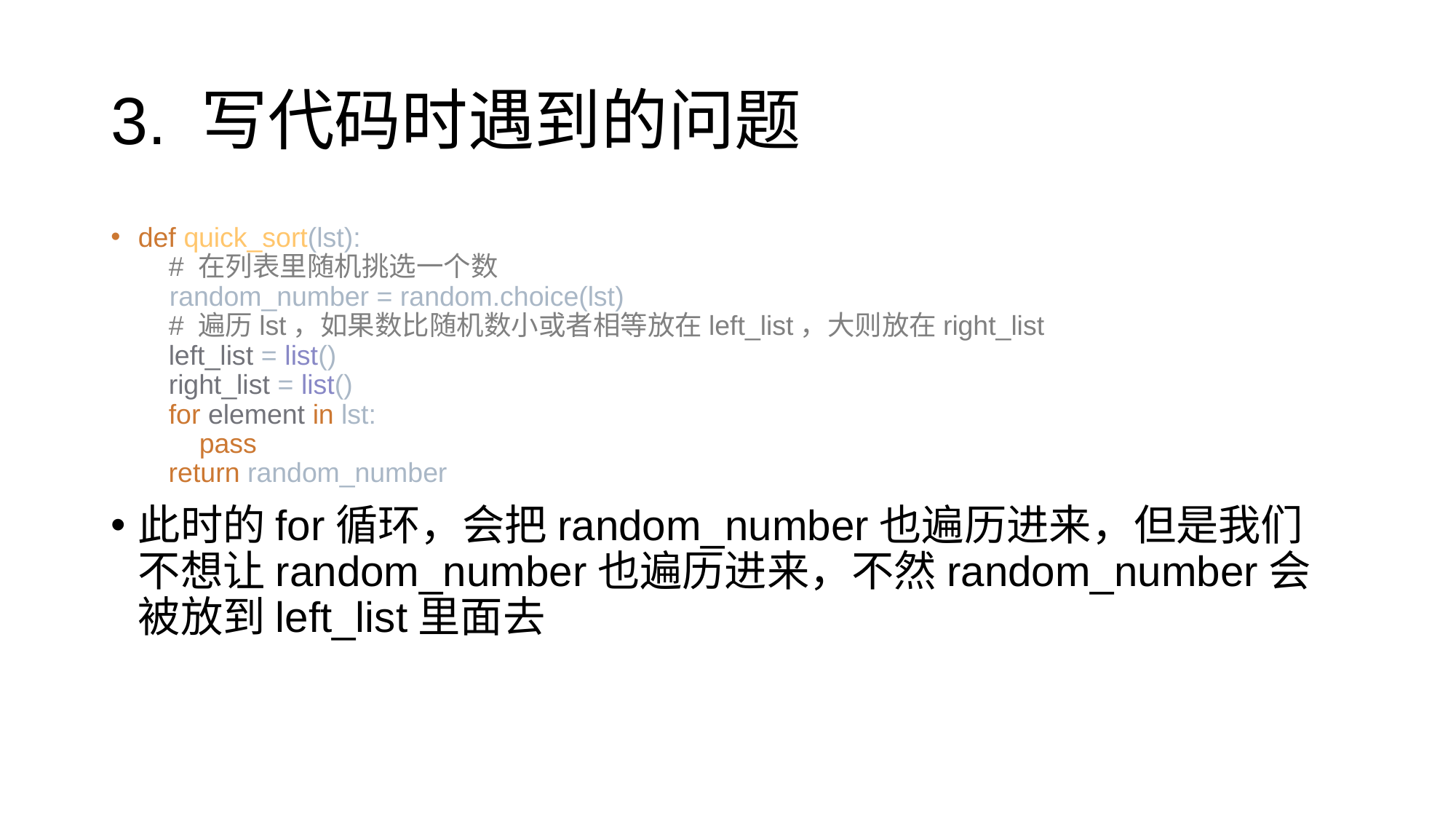

# 3. 写代码时遇到的问题
def quick_sort(lst):
    # 在列表里随机挑选一个数
    random_number = random.choice(lst)
    # 遍历lst，如果数比随机数小或者相等放在left_list，大则放在right_list
    left_list = list()
    right_list = list()
    for element in lst:
        pass
    return random_number
此时的for循环，会把random_number也遍历进来，但是我们不想让random_number也遍历进来，不然random_number会被放到left_list里面去